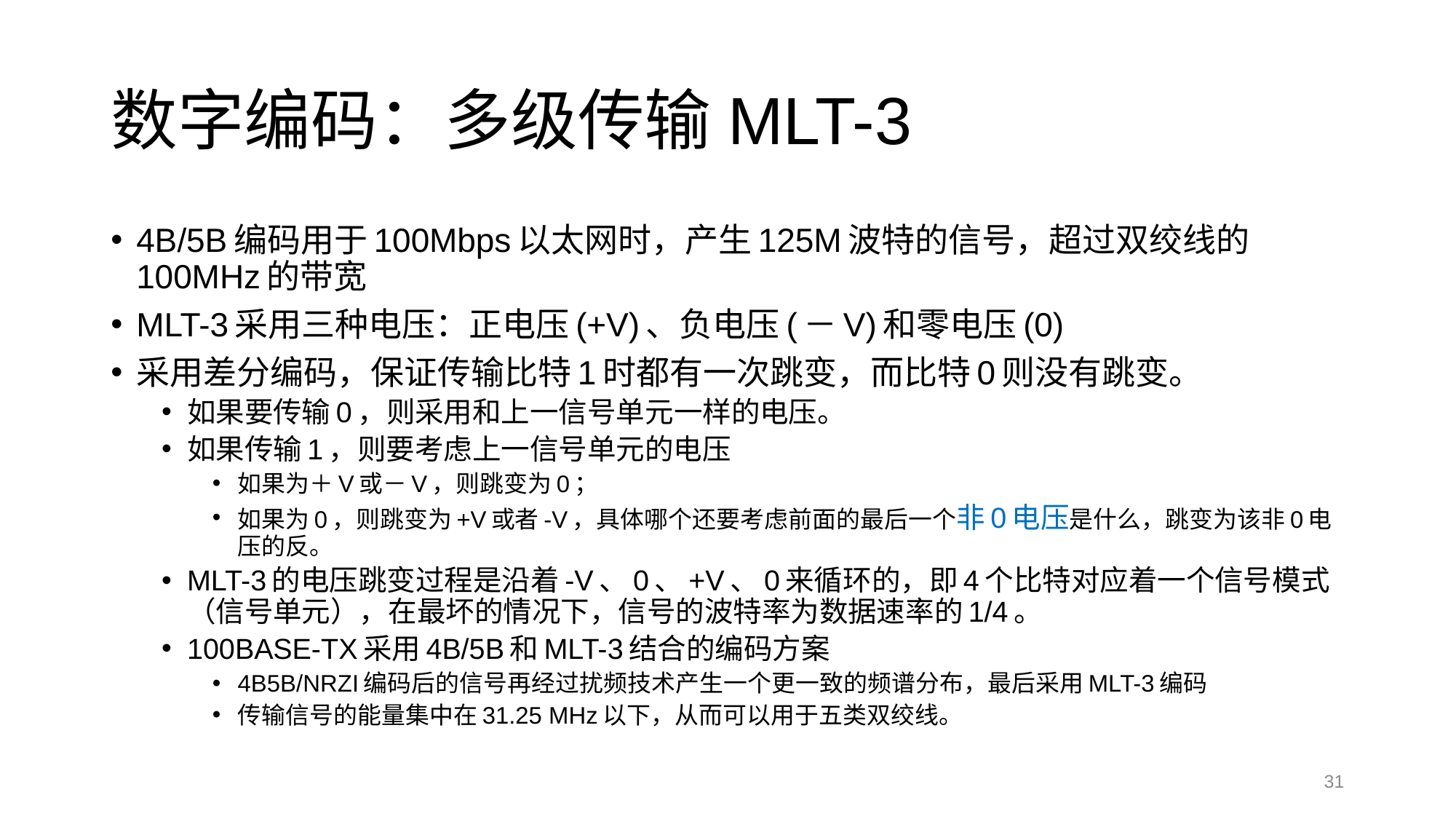

# 数字编码：多级传输MLT-3
4B/5B编码用于100Mbps以太网时，产生125M波特的信号，超过双绞线的100MHz的带宽
MLT-3采用三种电压：正电压(+V)、负电压(－V)和零电压(0)
采用差分编码，保证传输比特1时都有一次跳变，而比特0则没有跳变。
如果要传输0，则采用和上一信号单元一样的电压。
如果传输1，则要考虑上一信号单元的电压
如果为＋V或－V，则跳变为0；
如果为0，则跳变为+V或者-V，具体哪个还要考虑前面的最后一个非0电压是什么，跳变为该非0电压的反。
MLT-3的电压跳变过程是沿着-V、0、+V、0来循环的，即4个比特对应着一个信号模式（信号单元），在最坏的情况下，信号的波特率为数据速率的1/4。
100BASE-TX采用4B/5B和MLT-3结合的编码方案
4B5B/NRZI编码后的信号再经过扰频技术产生一个更一致的频谱分布，最后采用MLT-3编码
传输信号的能量集中在31.25 MHz以下，从而可以用于五类双绞线。
31